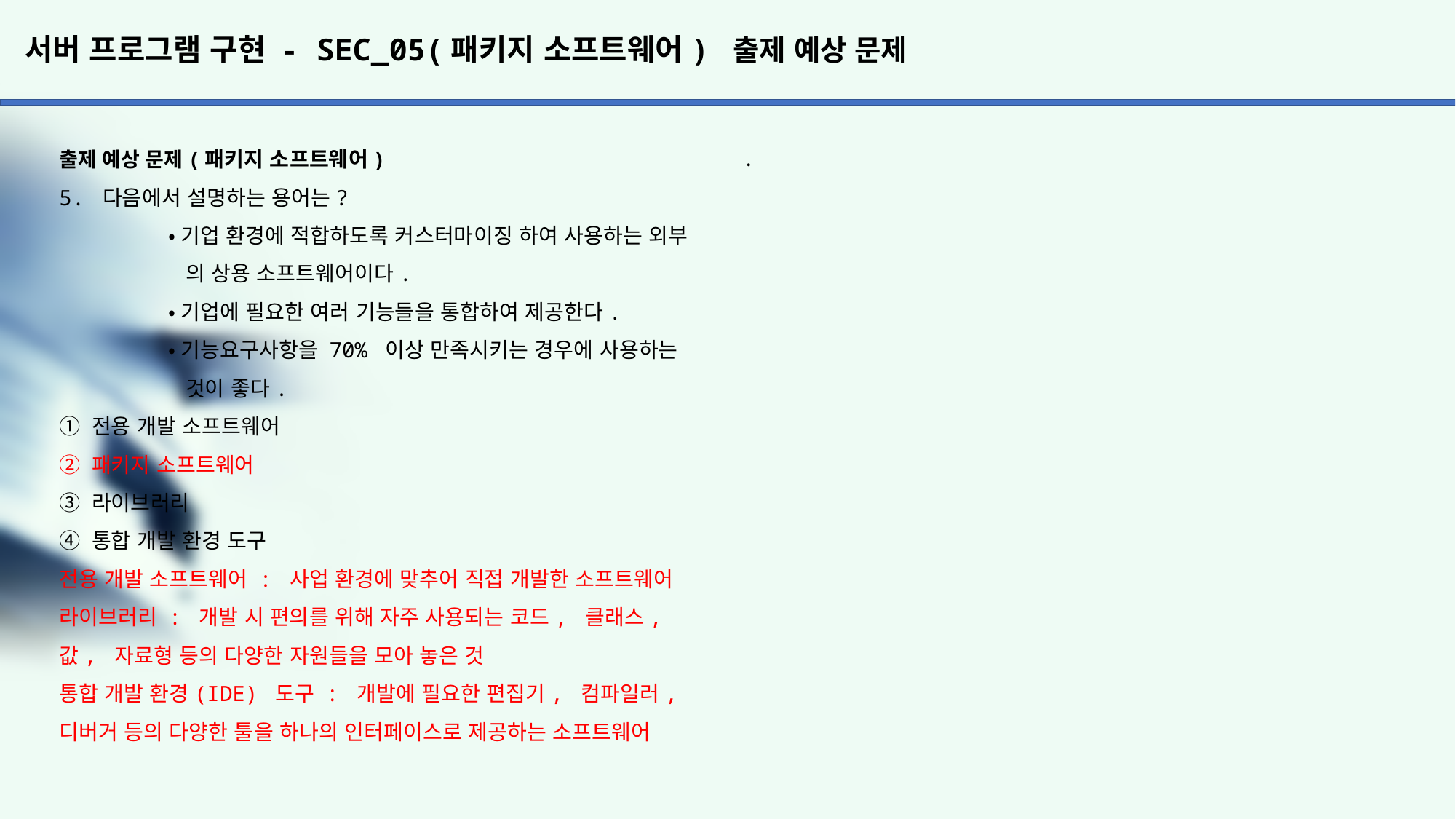

# 서버 프로그램 구현 - SEC_05(패키지 소프트웨어) 출제 예상 문제
.
출제 예상 문제(패키지 소프트웨어)
5. 다음에서 설명하는 용어는?
	•기업 환경에 적합하도록 커스터마이징 하여 사용하는 외부
	  의 상용 소프트웨어이다.
	•기업에 필요한 여러 기능들을 통합하여 제공한다.
	•기능요구사항을 70% 이상 만족시키는 경우에 사용하는
	  것이 좋다.
① 전용 개발 소프트웨어
② 패키지 소프트웨어
③ 라이브러리
④ 통합 개발 환경 도구
전용 개발 소프트웨어 : 사업 환경에 맞추어 직접 개발한 소프트웨어
라이브러리 : 개발 시 편의를 위해 자주 사용되는 코드, 클래스, 값, 자료형 등의 다양한 자원들을 모아 놓은 것
통합 개발 환경(IDE) 도구 : 개발에 필요한 편집기, 컴파일러, 디버거 등의 다양한 툴을 하나의 인터페이스로 제공하는 소프트웨어